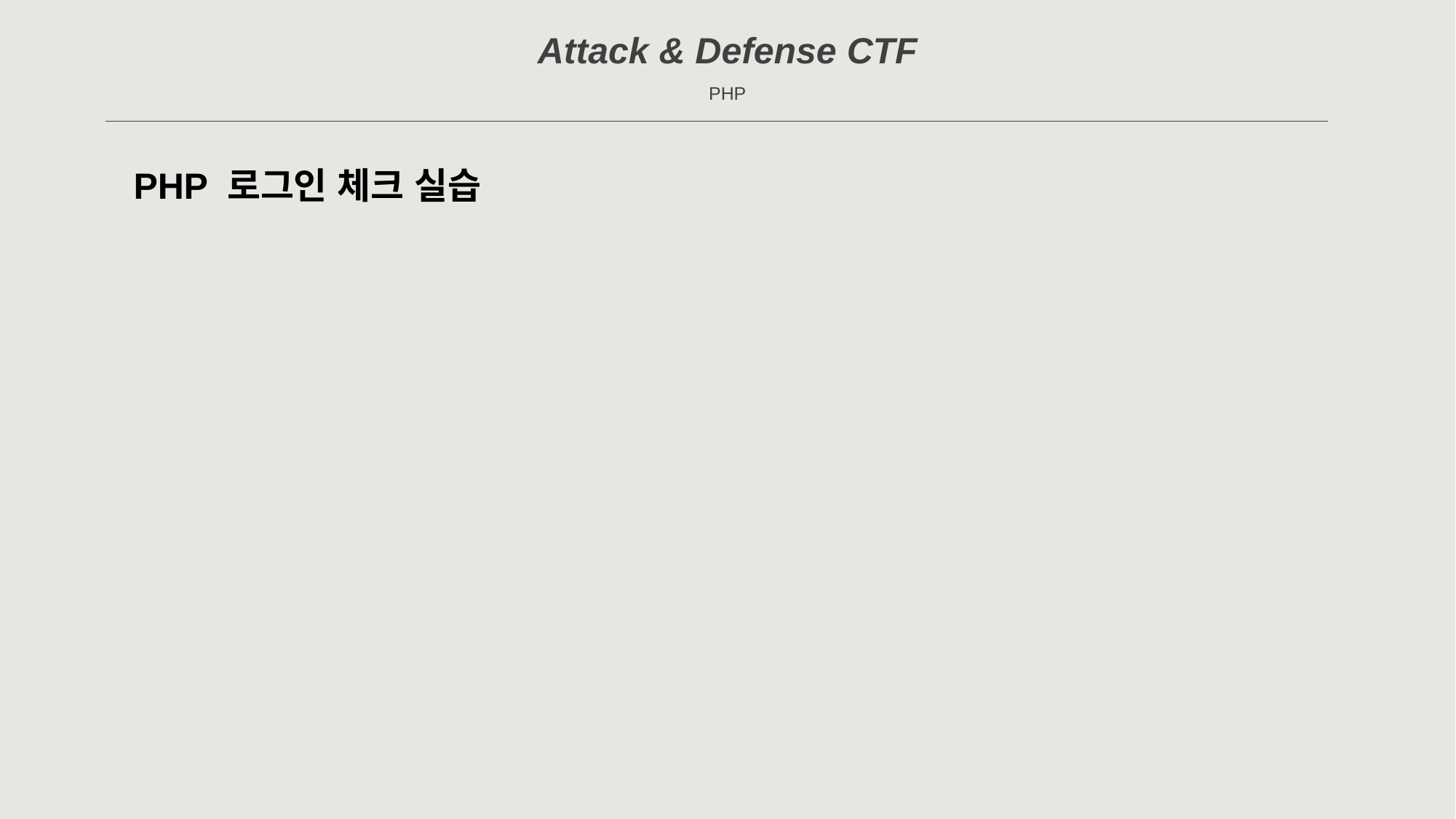

Attack & Defense CTF
PHP
PHP 로그인 체크 실습